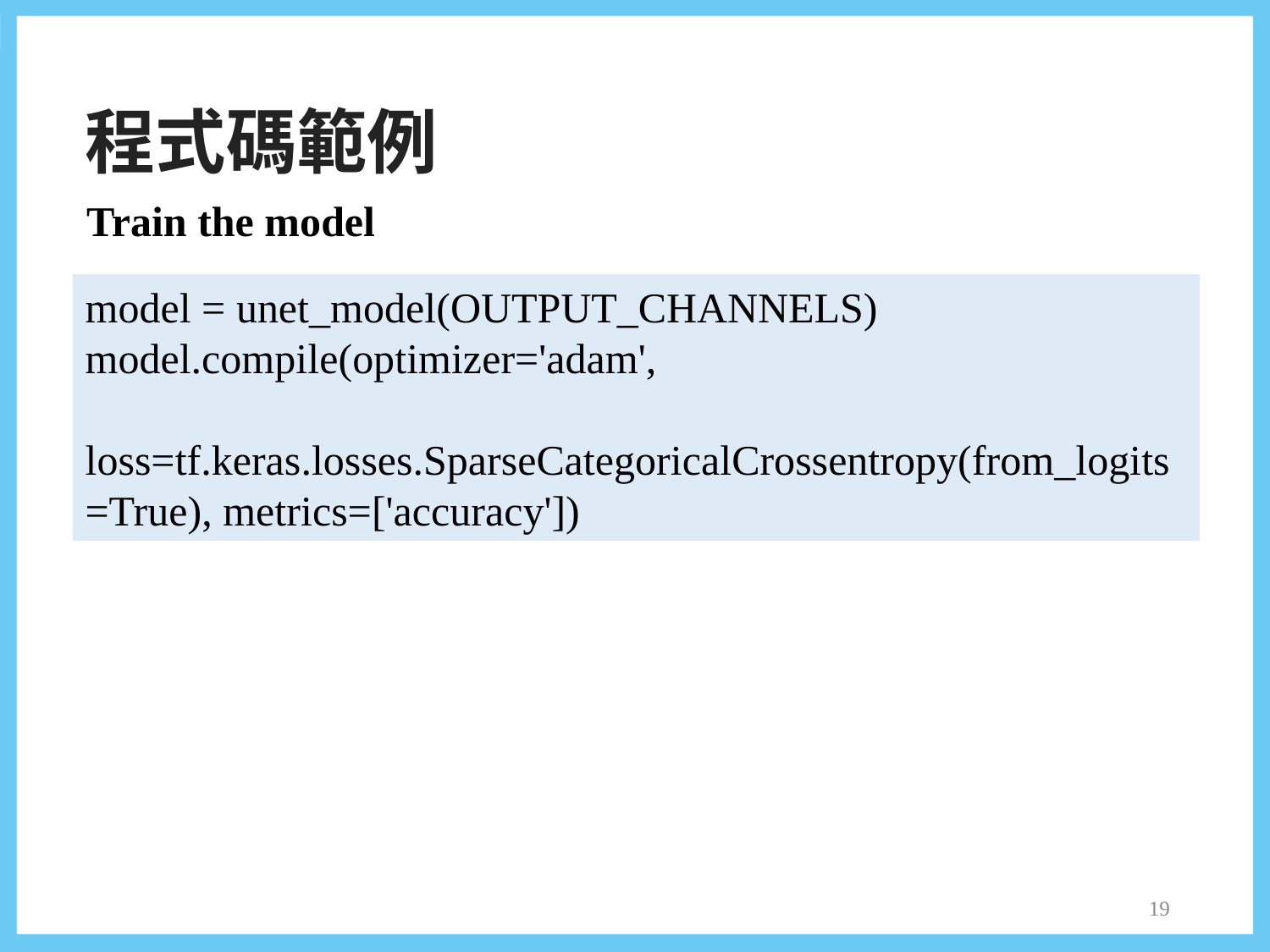

程式碼範例
Train the model
model = unet_model(OUTPUT_CHANNELS)
model.compile(optimizer='adam',
              loss=tf.keras.losses.SparseCategoricalCrossentropy(from_logits=True), metrics=['accuracy'])
19